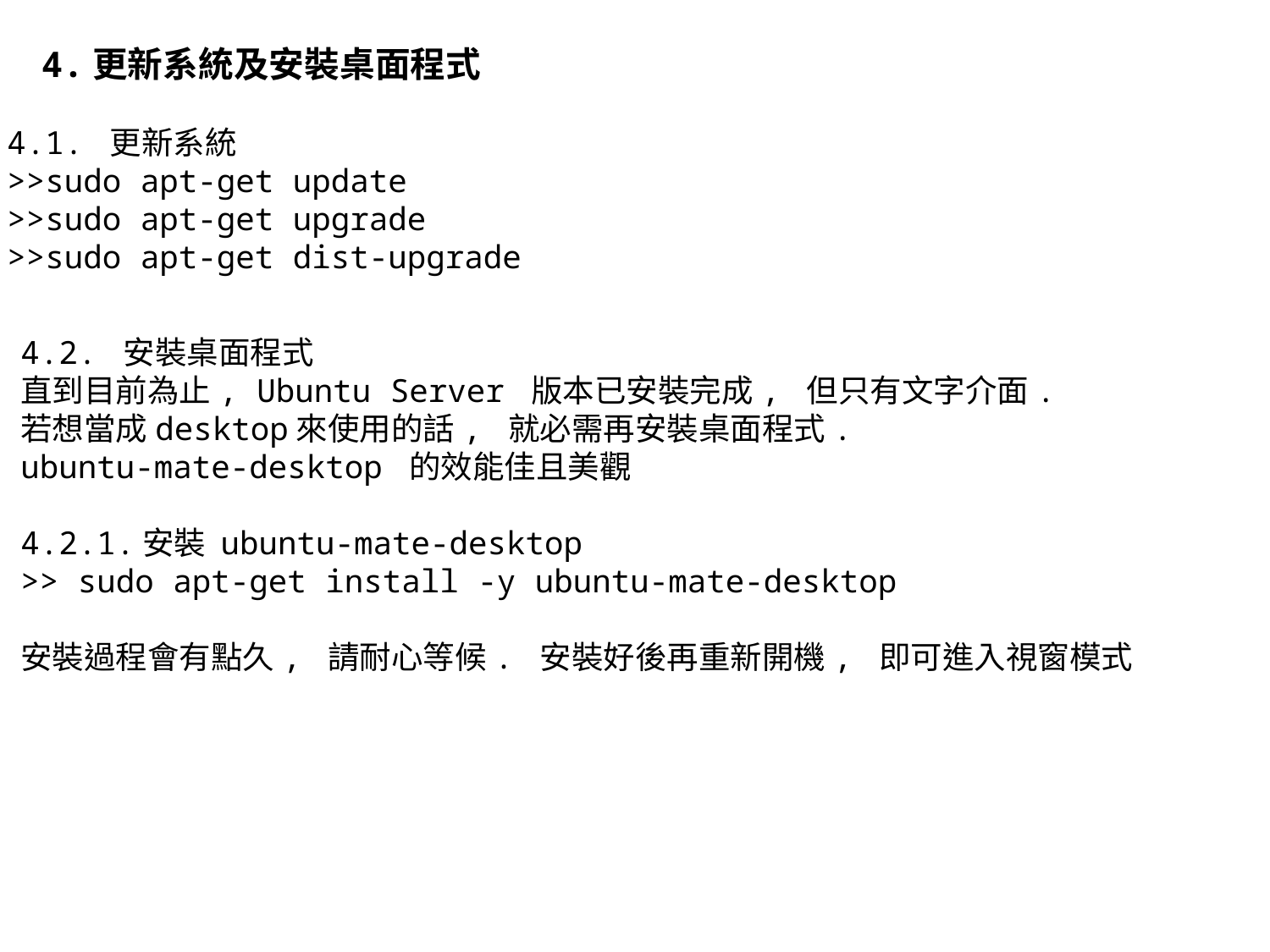

4.更新系統及安裝桌面程式
4.1. 更新系統
>>sudo apt-get update
>>sudo apt-get upgrade
>>sudo apt-get dist-upgrade
4.2. 安裝桌面程式
直到目前為止, Ubuntu Server 版本已安裝完成, 但只有文字介面.
若想當成desktop來使用的話, 就必需再安裝桌面程式.
ubuntu-mate-desktop 的效能佳且美觀

4.2.1.安裝 ubuntu-mate-desktop
>> sudo apt-get install -y ubuntu-mate-desktop

安裝過程會有點久, 請耐心等候. 安裝好後再重新開機, 即可進入視窗模式